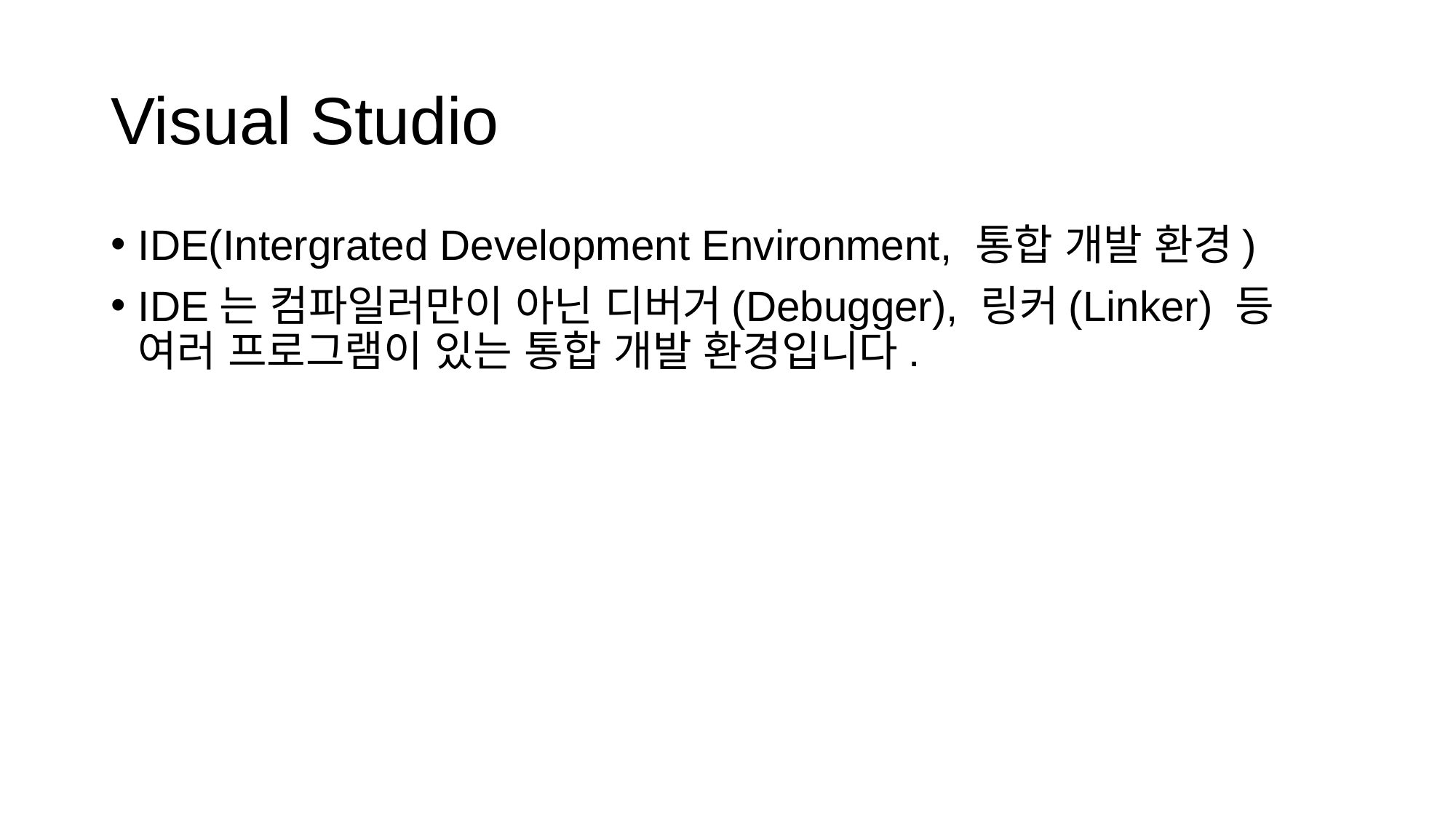

# Visual Studio
IDE(Intergrated Development Environment, 통합 개발 환경)
IDE는 컴파일러만이 아닌 디버거(Debugger), 링커(Linker) 등 여러 프로그램이 있는 통합 개발 환경입니다.